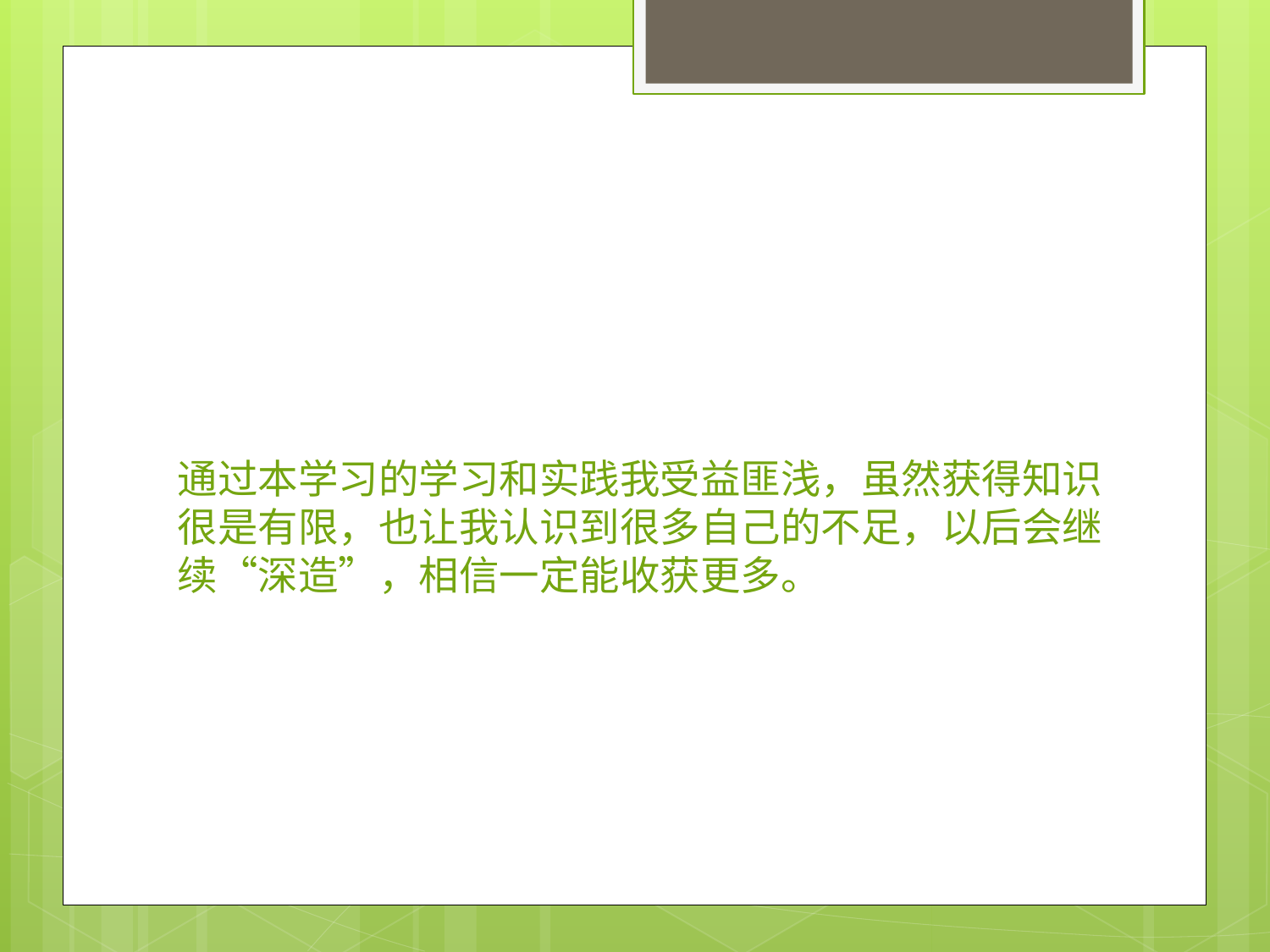

# 通过本学习的学习和实践我受益匪浅，虽然获得知识很是有限，也让我认识到很多自己的不足，以后会继续“深造”，相信一定能收获更多。